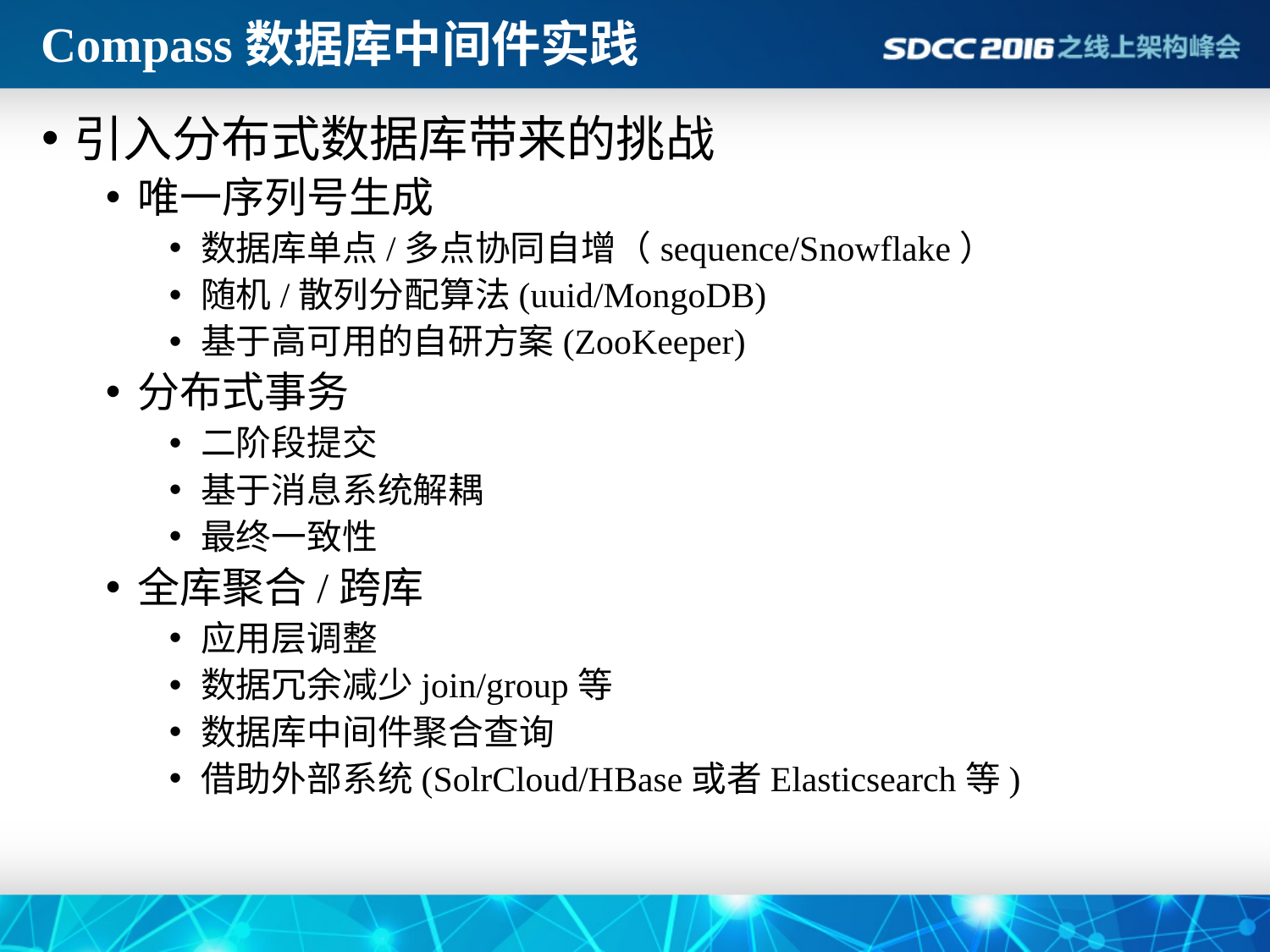

# Compass数据库中间件实践
引入分布式数据库带来的挑战
唯一序列号生成
数据库单点/多点协同自增（sequence/Snowflake）
随机/散列分配算法(uuid/MongoDB)
基于高可用的自研方案(ZooKeeper)
分布式事务
二阶段提交
基于消息系统解耦
最终一致性
全库聚合/跨库
应用层调整
数据冗余减少join/group等
数据库中间件聚合查询
借助外部系统(SolrCloud/HBase或者Elasticsearch等)